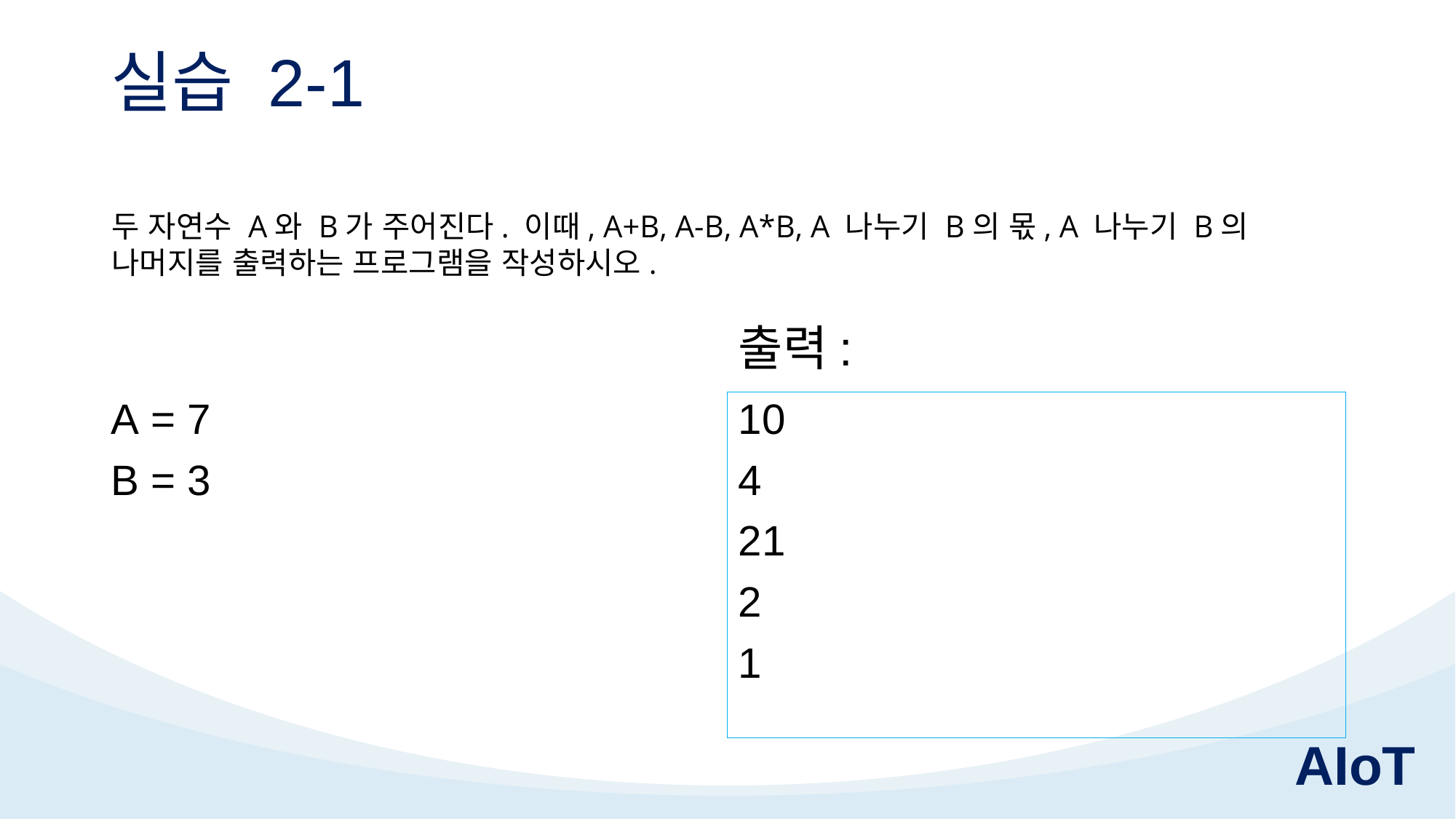

# 실습 2-1
두 자연수 A와 B가 주어진다. 이때, A+B, A-B, A*B, A 나누기 B의 몫, A 나누기 B의 나머지를 출력하는 프로그램을 작성하시오.
출력:
A = 7
B = 3
10
4
21
2
1